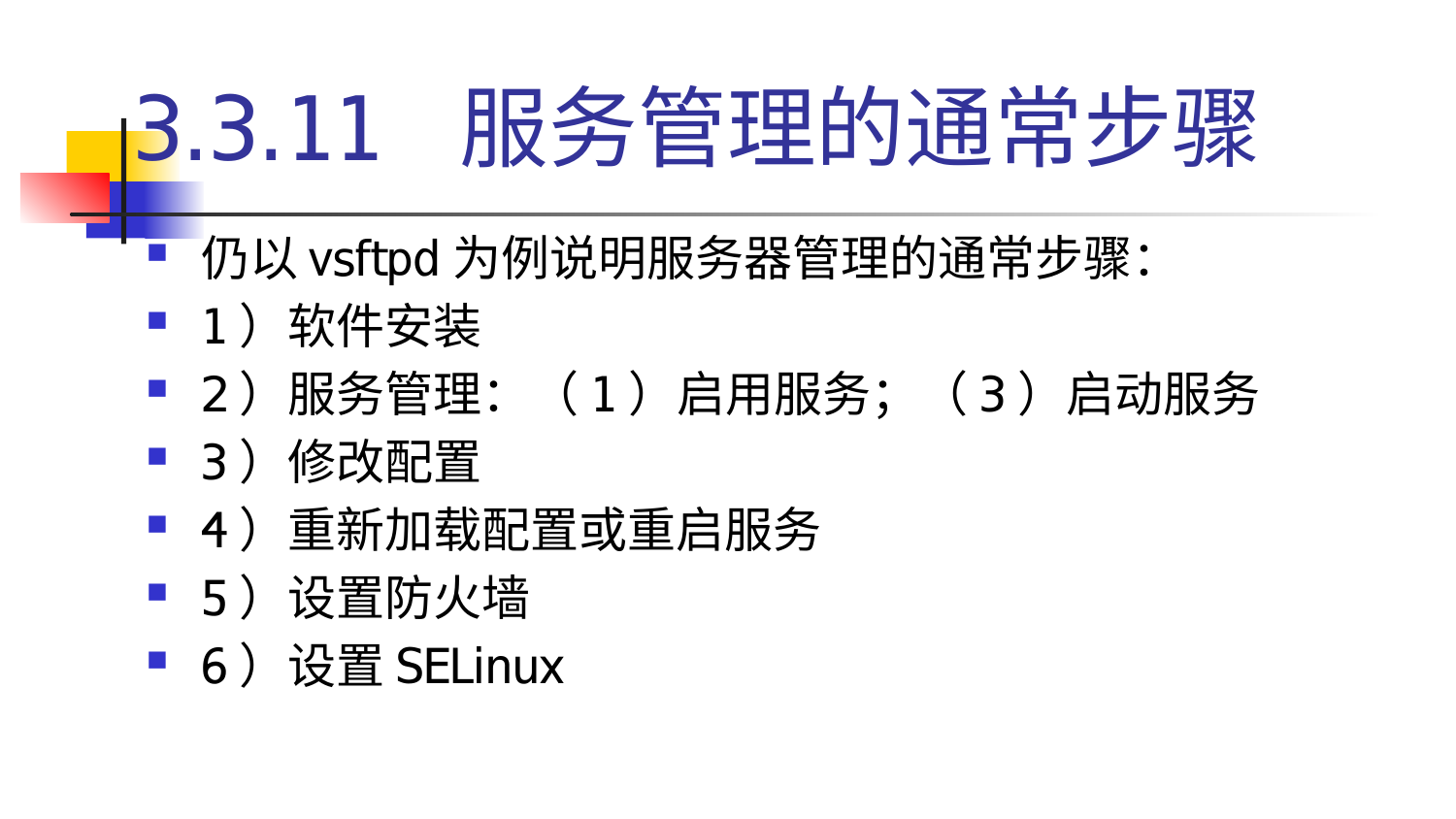

# 3.3.11  服务管理的通常步骤
仍以vsftpd为例说明服务器管理的通常步骤：
1）软件安装
2）服务管理：（1）启用服务；（3）启动服务
3）修改配置
4）重新加载配置或重启服务
5）设置防火墙
6）设置SELinux